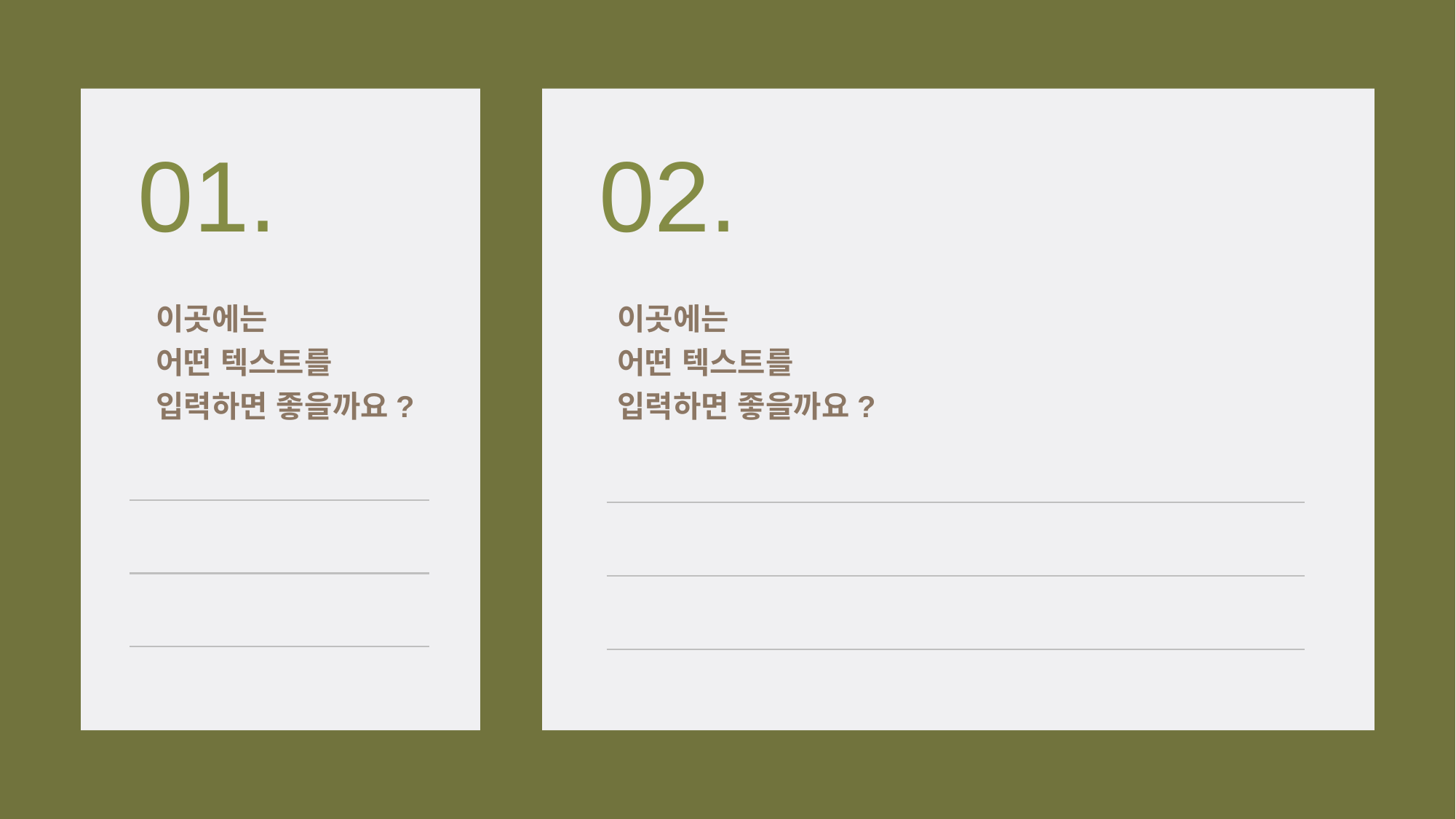

01.
02.
이곳에는
어떤 텍스트를
입력하면 좋을까요?
이곳에는
어떤 텍스트를
입력하면 좋을까요?